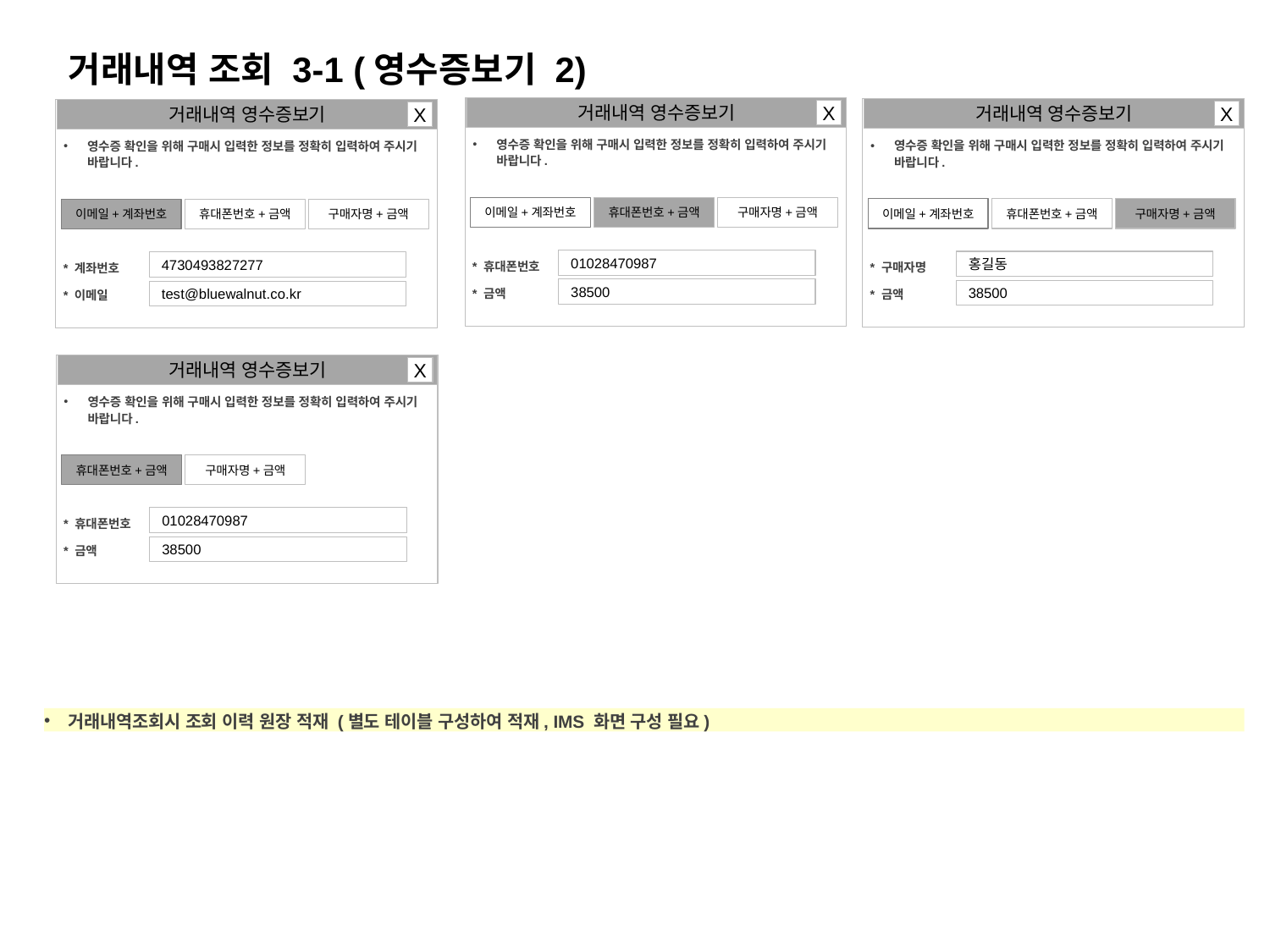

거래내역 조회 3-1 (영수증보기 2)

거래내역 영수증보기

거래내역 영수증보기

거래내역 영수증보기
X
X
X
영수증 확인을 위해 구매시 입력한 정보를 정확히 입력하여 주시기 바랍니다.
영수증 확인을 위해 구매시 입력한 정보를 정확히 입력하여 주시기 바랍니다.
영수증 확인을 위해 구매시 입력한 정보를 정확히 입력하여 주시기 바랍니다.
이메일+계좌번호
휴대폰번호+금액
구매자명+금액
이메일+계좌번호
휴대폰번호+금액
구매자명+금액
이메일+계좌번호
휴대폰번호+금액
구매자명+금액
01028470987
홍길동
4730493827277
* 휴대폰번호
* 금액
* 구매자명
* 금액
* 계좌번호
* 이메일
38500
38500
test@bluewalnut.co.kr

거래내역 영수증보기
X
영수증 확인을 위해 구매시 입력한 정보를 정확히 입력하여 주시기 바랍니다.
휴대폰번호+금액
구매자명+금액
01028470987
* 휴대폰번호
* 금액
38500
거래내역조회시 조회 이력 원장 적재 (별도 테이블 구성하여 적재, IMS 화면 구성 필요)